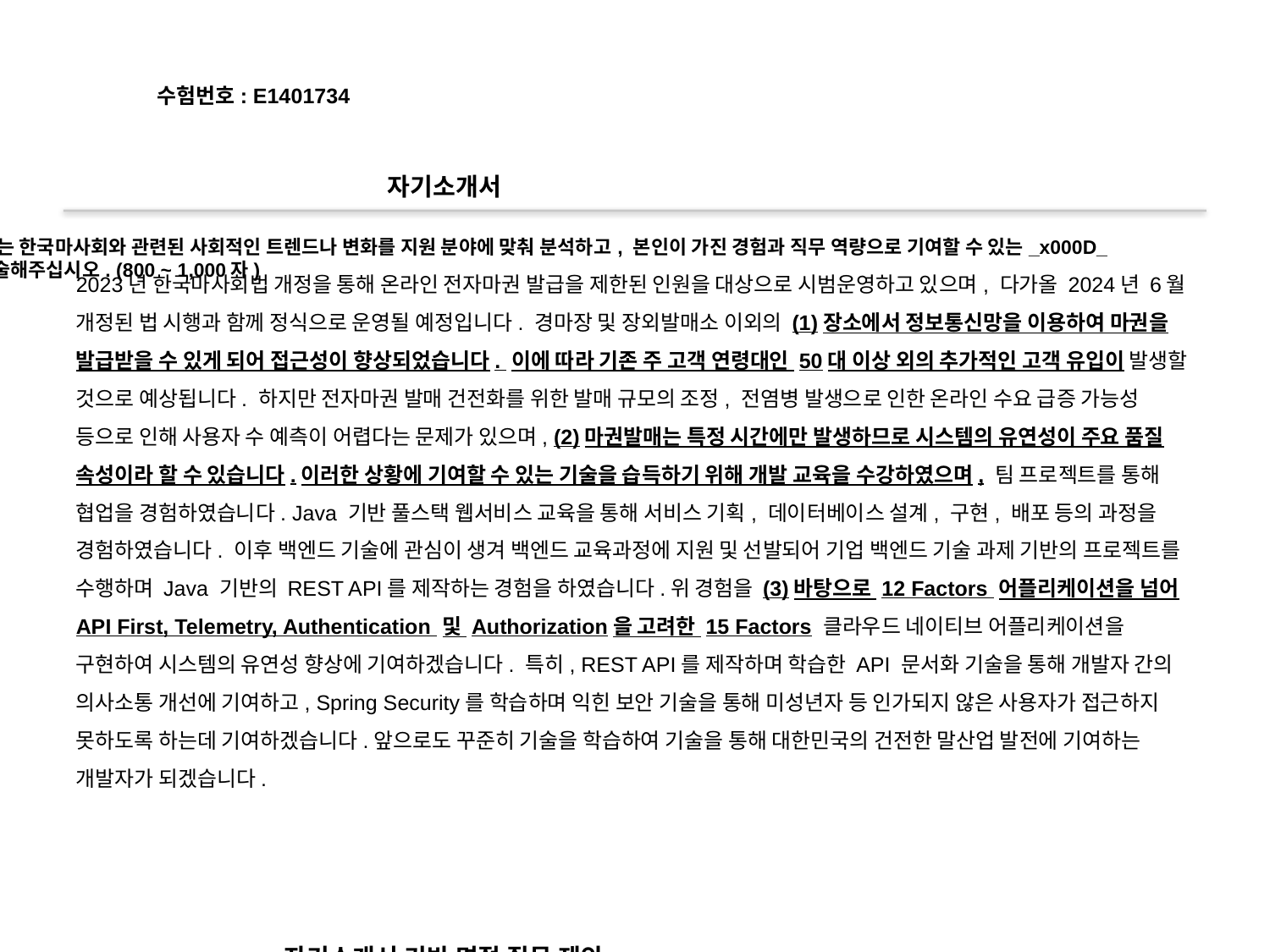

수험번호: E1401734
#

자기소개서

본인이 최근 관심을 갖고 있는 한국마사회와 관련된 사회적인 트렌드나 변화를 지원 분야에 맞춰 분석하고, 본인이 가진 경험과 직무 역량으로 기여할 수 있는_x000D_
바가 무엇인지 자세하게 기술해주십시오. (800 ~ 1,000자)

2023년 한국마사회법 개정을 통해 온라인 전자마권 발급을 제한된 인원을 대상으로 시범운영하고 있으며, 다가올 2024년 6월 개정된 법 시행과 함께 정식으로 운영될 예정입니다. 경마장 및 장외발매소 이외의 (1)장소에서 정보통신망을 이용하여 마권을 발급받을 수 있게 되어 접근성이 향상되었습니다. 이에 따라 기존 주 고객 연령대인 50대 이상 외의 추가적인 고객 유입이 발생할 것으로 예상됩니다. 하지만 전자마권 발매 건전화를 위한 발매 규모의 조정, 전염병 발생으로 인한 온라인 수요 급증 가능성 등으로 인해 사용자 수 예측이 어렵다는 문제가 있으며, (2)마권발매는 특정 시간에만 발생하므로 시스템의 유연성이 주요 품질 속성이라 할 수 있습니다.이러한 상황에 기여할 수 있는 기술을 습득하기 위해 개발 교육을 수강하였으며, 팀 프로젝트를 통해 협업을 경험하였습니다. Java 기반 풀스택 웹서비스 교육을 통해 서비스 기획, 데이터베이스 설계, 구현, 배포 등의 과정을 경험하였습니다. 이후 백엔드 기술에 관심이 생겨 백엔드 교육과정에 지원 및 선발되어 기업 백엔드 기술 과제 기반의 프로젝트를 수행하며 Java 기반의 REST API를 제작하는 경험을 하였습니다.위 경험을 (3)바탕으로 12 Factors 어플리케이션을 넘어 API First, Telemetry, Authentication 및 Authorization을 고려한 15 Factors 클라우드 네이티브 어플리케이션을 구현하여 시스템의 유연성 향상에 기여하겠습니다. 특히, REST API를 제작하며 학습한 API 문서화 기술을 통해 개발자 간의 의사소통 개선에 기여하고, Spring Security를 학습하며 익힌 보안 기술을 통해 미성년자 등 인가되지 않은 사용자가 접근하지 못하도록 하는데 기여하겠습니다.앞으로도 꾸준히 기술을 학습하여 기술을 통해 대한민국의 건전한 말산업 발전에 기여하는 개발자가 되겠습니다.

자기소개서 기반 면접 질문 제안

(1) 마사회법 개정으로 예상되는 추가적인 고객 유입에 어떻게 대응할 계획인가요?
(2) 전자마권 발급 시스템의 유연성을 높이기 위해 고려한 기술적 접근은 무엇인가요?
(3) API 문서화 기술 습득이 개발자 간 의사소통에 어떻게 도움을 주었나요?